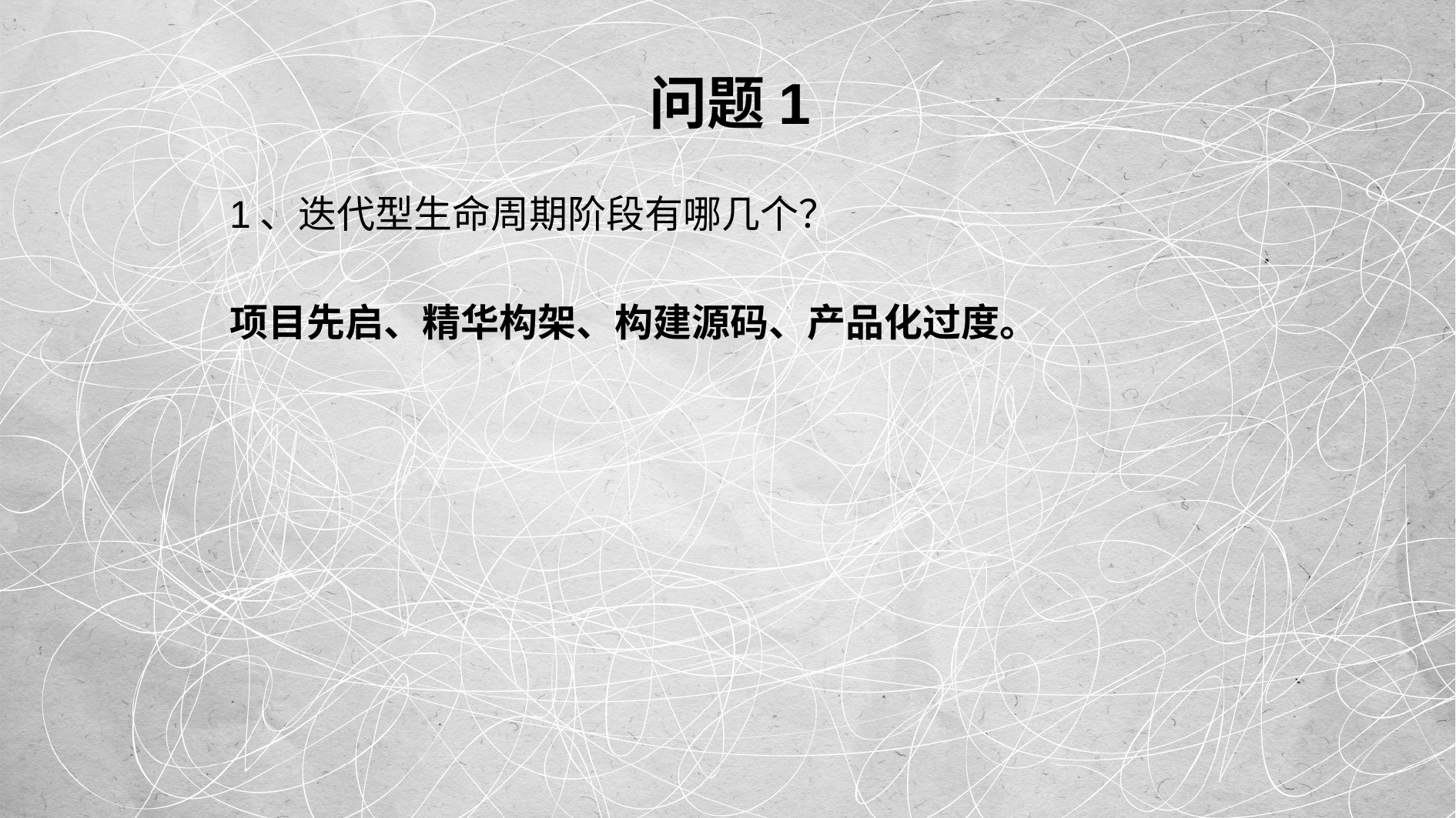

问题1
1、迭代型生命周期阶段有哪几个？

项目先启、精华构架、构建源码、产品化过度。